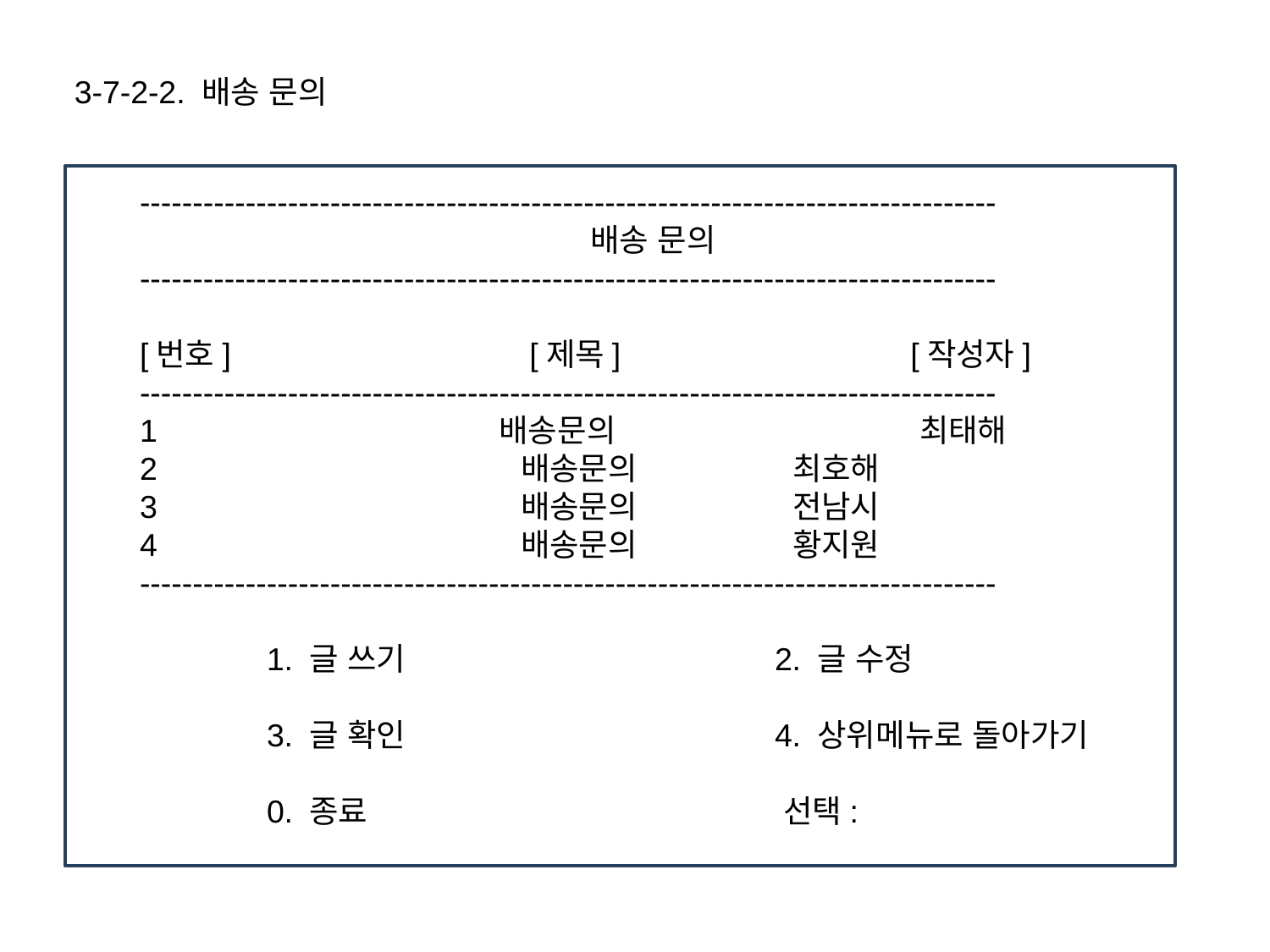

3-7-2-2. 배송 문의

---------------------------------------------------------------------------------
			       배송 문의
---------------------------------------------------------------------------------

[번호]   			 [제목]		        	 [작성자]
---------------------------------------------------------------------------------
1		           배송문의			  최태해
2			배송문의		  최호해
3			배송문의		  전남시
4			배송문의		  황지원
---------------------------------------------------------------------------------

	1. 글 쓰기  			2. 글 수정

	3. 글 확인      			4. 상위메뉴로 돌아가기

	0. 종료		         		 선택: